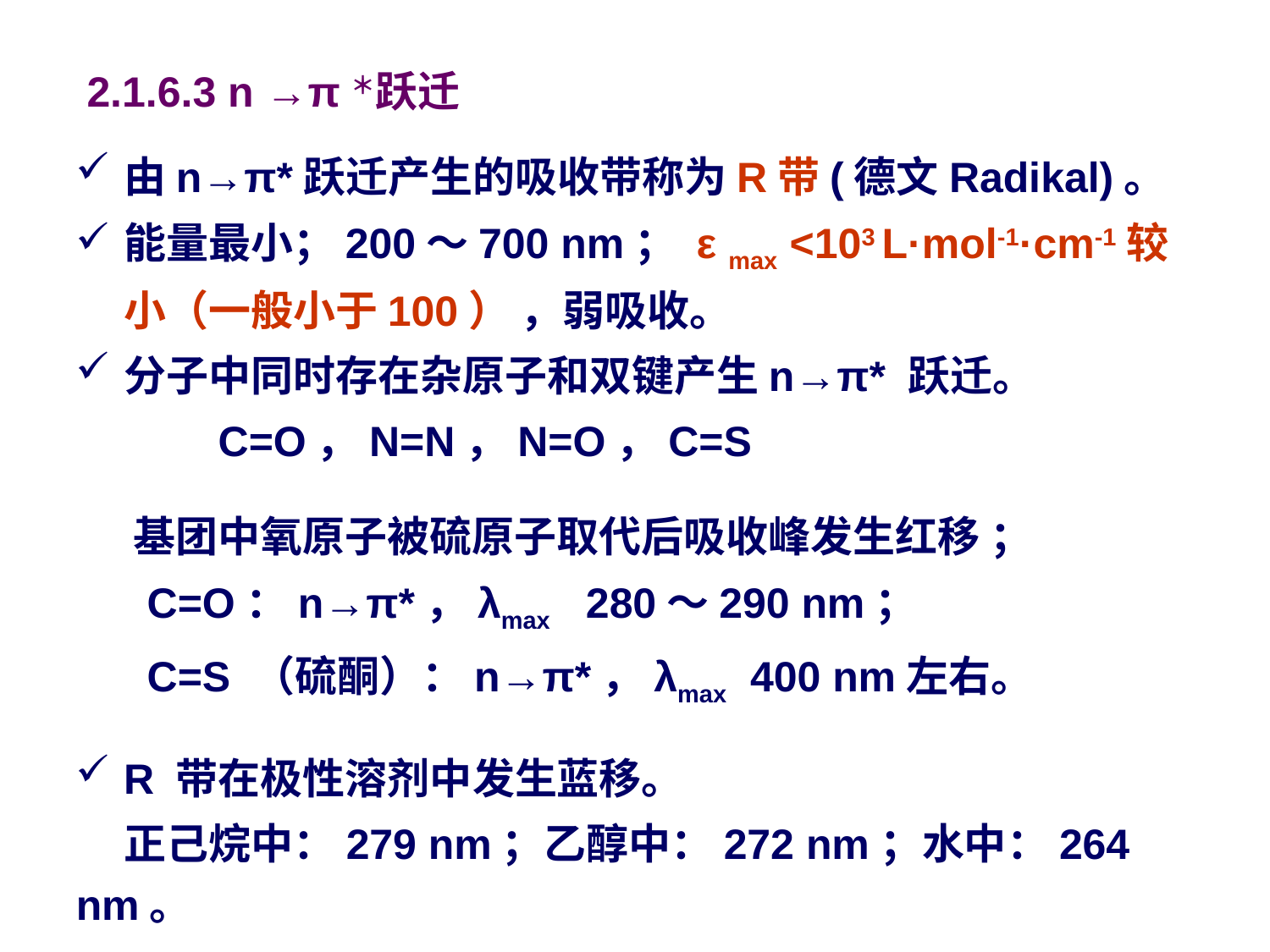

# 2.1.6.3 n →π＊跃迁
由n→π*跃迁产生的吸收带称为R带(德文Radikal)。
能量最小；200～700 nm； ε max <103 L·mol-1·cm-1较小（一般小于100） ，弱吸收。
分子中同时存在杂原子和双键产生n→π* 跃迁。
            C=O，N=N，N=O，C=S

     基团中氧原子被硫原子取代后吸收峰发生红移 ；
      C=O：n→π*，λmax   280～290 nm；
      C=S （硫酮）：n→π*，λmax  400 nm左右。

R 带在极性溶剂中发生蓝移。
    正己烷中：279 nm；乙醇中：272 nm；水中：264 nm。